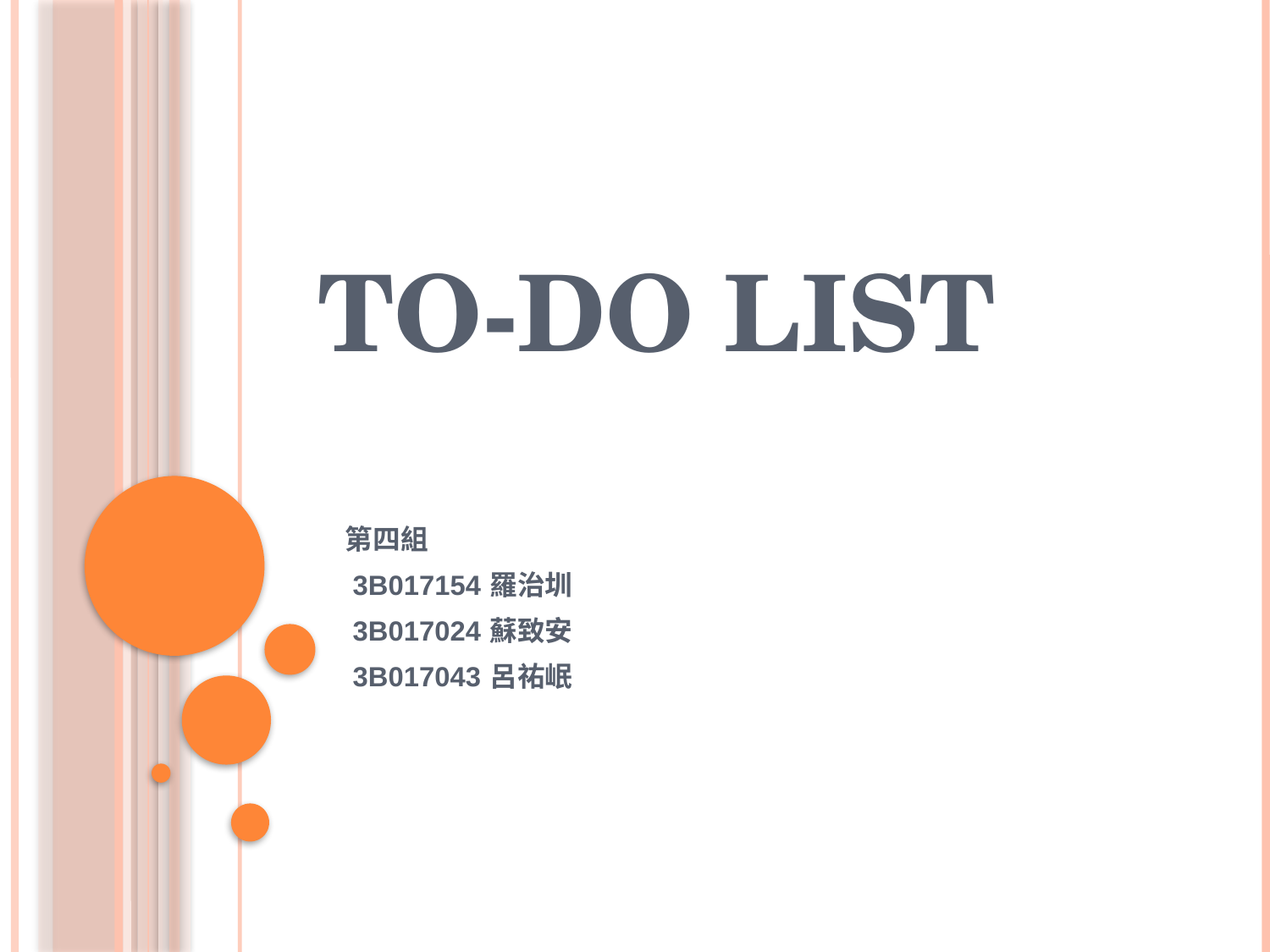

# To-Do List
		第四組

	 3B017154 羅治圳

	 3B017024 蘇致安

	 3B017043 呂祐岷